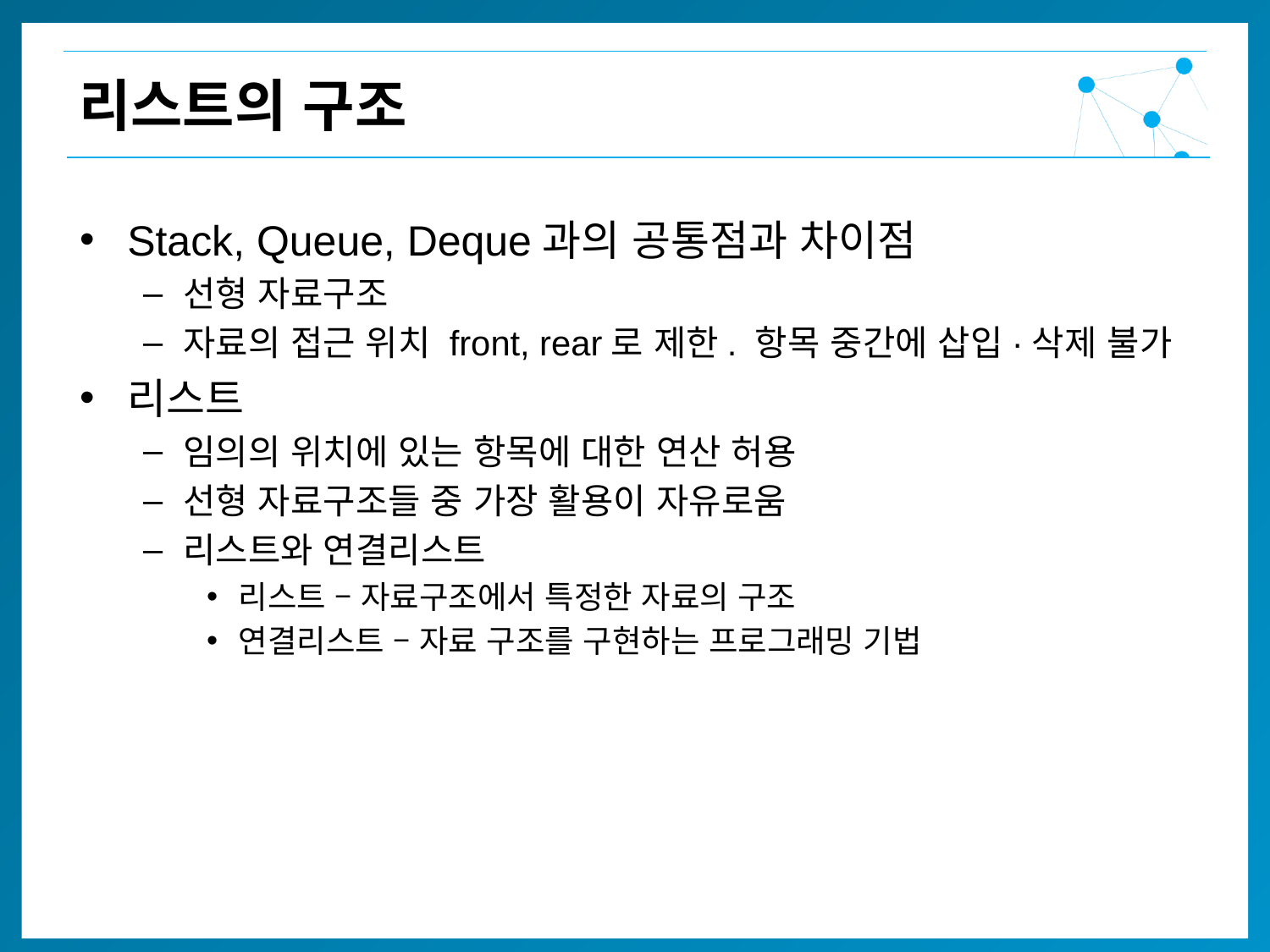

리스트의 구조
Stack, Queue, Deque과의 공통점과 차이점
선형 자료구조
자료의 접근 위치 front, rear로 제한. 항목 중간에 삽입·삭제 불가
리스트
임의의 위치에 있는 항목에 대한 연산 허용
선형 자료구조들 중 가장 활용이 자유로움
리스트와 연결리스트
리스트 – 자료구조에서 특정한 자료의 구조
연결리스트 – 자료 구조를 구현하는 프로그래밍 기법